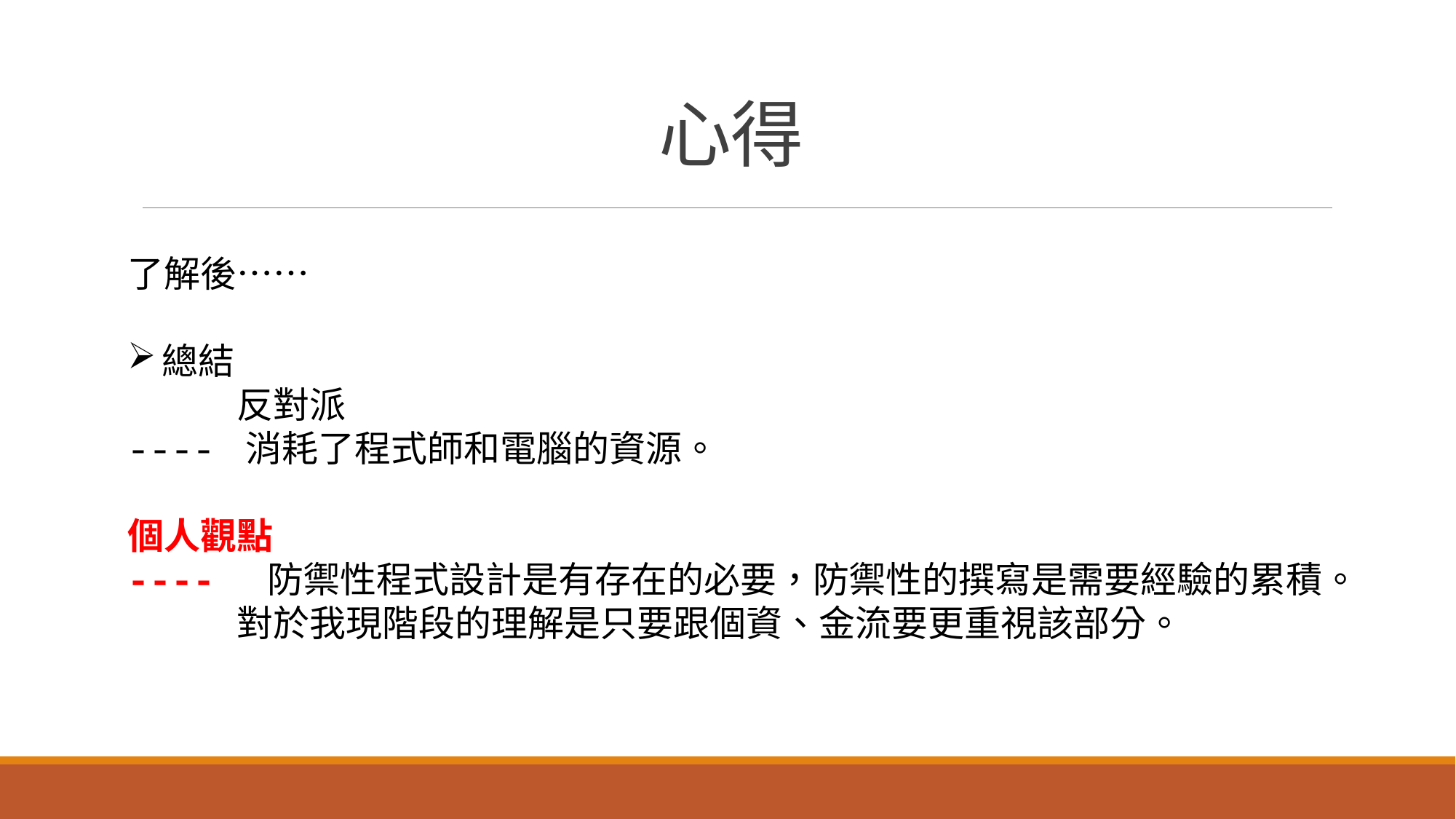

# 心得
了解後……

總結
	反對派
---- 消耗了程式師和電腦的資源。

個人觀點
----  防禦性程式設計是有存在的必要，防禦性的撰寫是需要經驗的累積。
	對於我現階段的理解是只要跟個資、金流要更重視該部分。